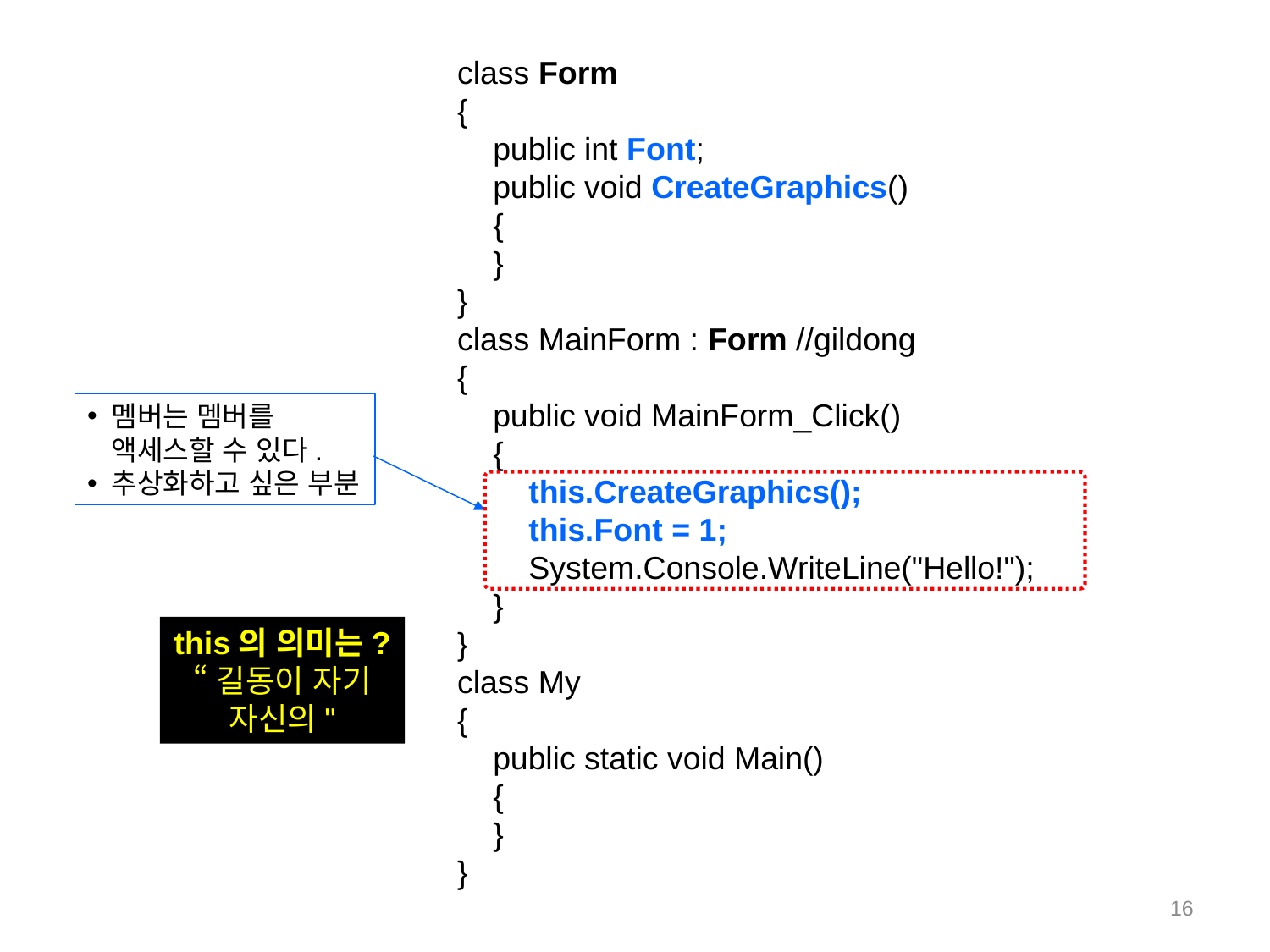

class Form
{
    public int Font;
    public void CreateGraphics()
    {
    }
}
class MainForm : Form //gildong
{
    public void MainForm_Click()
    {
        this.CreateGraphics();
        this.Font = 1;
        System.Console.WriteLine("Hello!");
    }
}
class My
{
    public static void Main()
    {
    }
}
멤버는 멤버를 액세스할 수 있다.
추상화하고 싶은 부분

this의 의미는?
“길동이 자기 자신의"
16